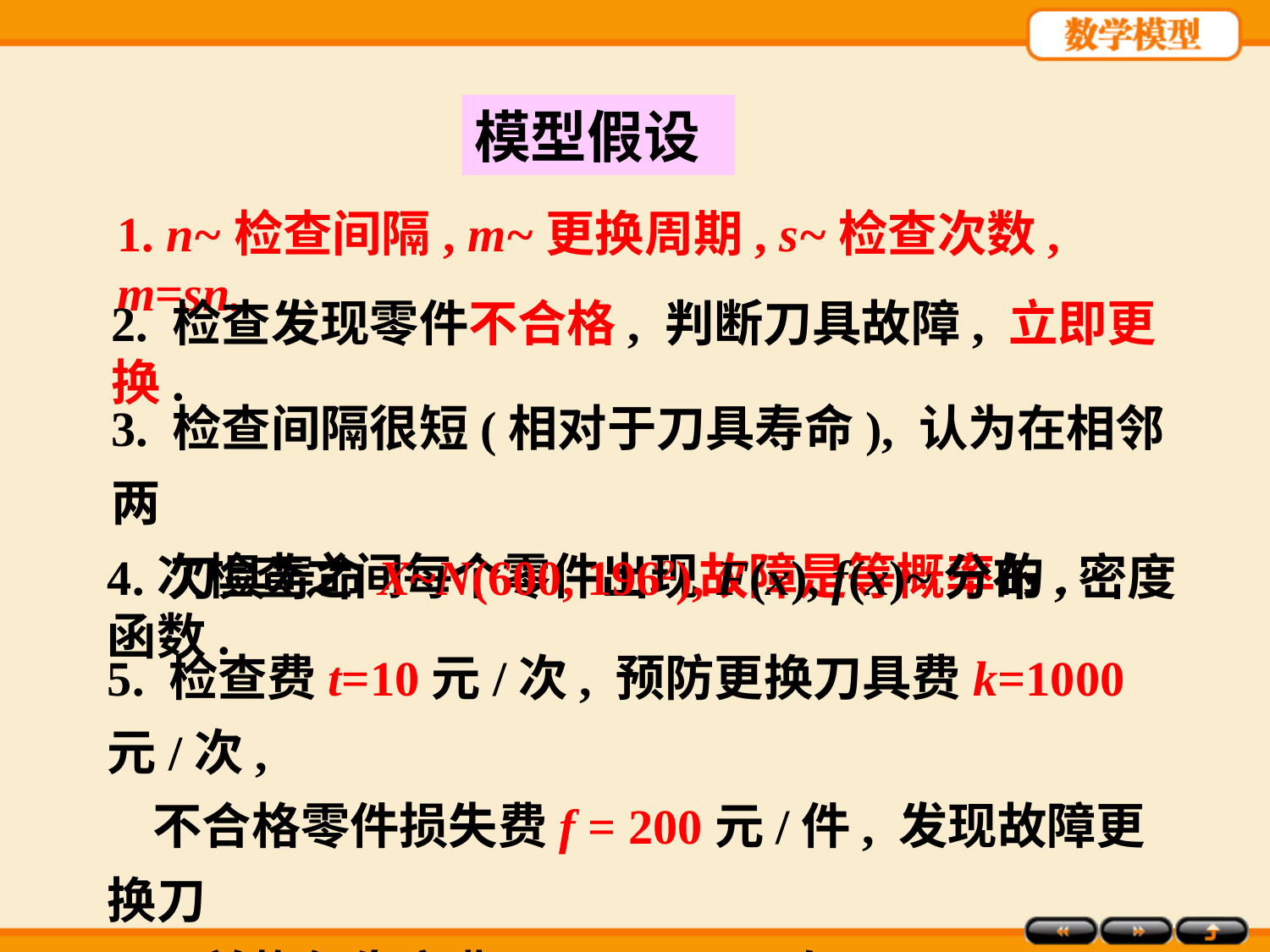

模型假设
1. n~检查间隔, m~更换周期, s~检查次数, m=sn.
2. 检查发现零件不合格, 判断刀具故障, 立即更换.
3. 检查间隔很短(相对于刀具寿命), 认为在相邻两
   次检查之间每个零件出现故障是等概率的.
4. 刀具寿命X~N(600, 1962), F(x), f(x)~分布,密度函数.
5. 检查费t=10元/次, 预防更换刀具费k=1000元/次,
   不合格零件损失费f = 200元/件, 发现故障更换刀
   具并恢复生产费d = 3000元/次.